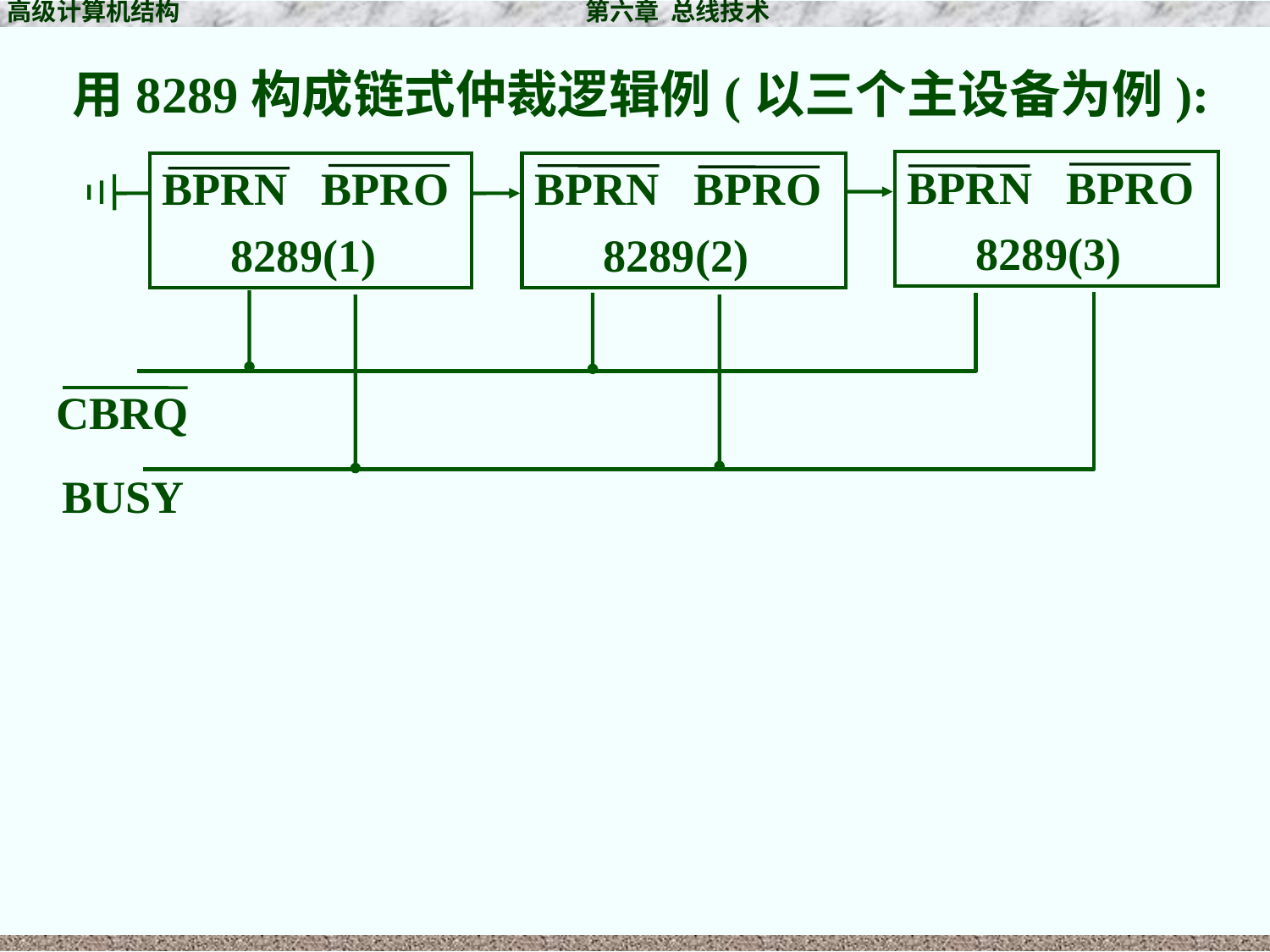

高级计算机结构                                                                       第六章  总线技术

用8289构成链式仲裁逻辑例(以三个主设备为例):
BPRN   BPRO
      8289(3)
BPRN   BPRO
      8289(1)

BPRN   BPRO
      8289(2)

CBRQ

BUSY